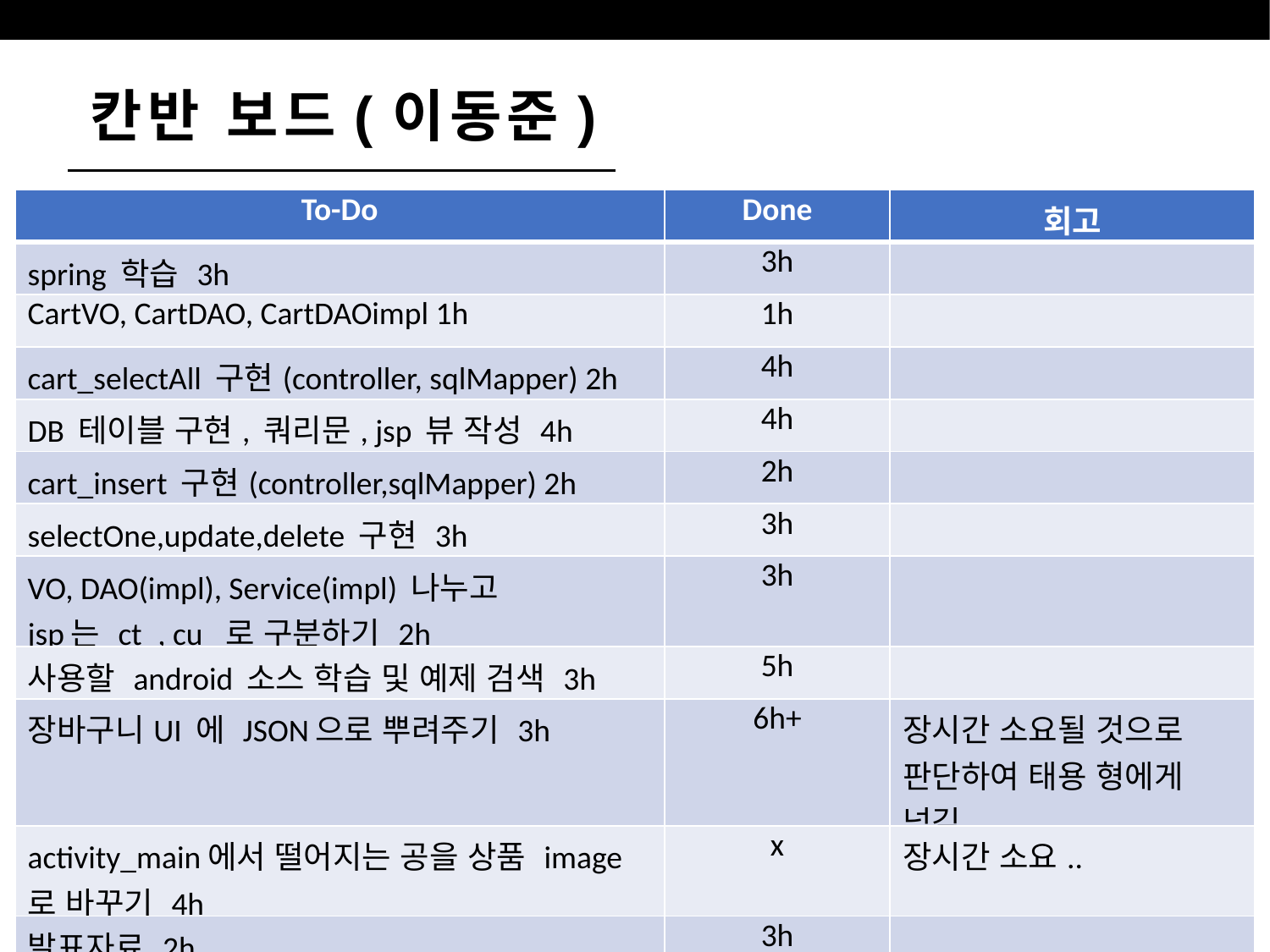

칸반 보드(이동준)
| To-Do | Done | 회고 |
| --- | --- | --- |
| spring 학습 3h | 3h |  |
| CartVO, CartDAO, CartDAOimpl 1h | 1h |  |
| cart\_selectAll 구현(controller, sqlMapper) 2h | 4h |  |
| DB 테이블 구현, 쿼리문, jsp 뷰 작성 4h | 4h |  |
| cart\_insert 구현(controller,sqlMapper) 2h | 2h |  |
| selectOne,update,delete 구현 3h | 3h |  |
| VO, DAO(impl), Service(impl) 나누고 jsp는 ct\_, cu\_로 구분하기 2h | 3h |  |
| 사용할 android 소스 학습 및 예제 검색 3h | 5h |  |
| 장바구니UI 에 JSON으로 뿌려주기 3h | 6h+ | 장시간 소요될 것으로 판단하여 태용 형에게 넘김 |
| activity\_main에서 떨어지는 공을 상품 image로 바꾸기 4h | x | 장시간 소요.. |
| 발표자료 2h | 3h |  |